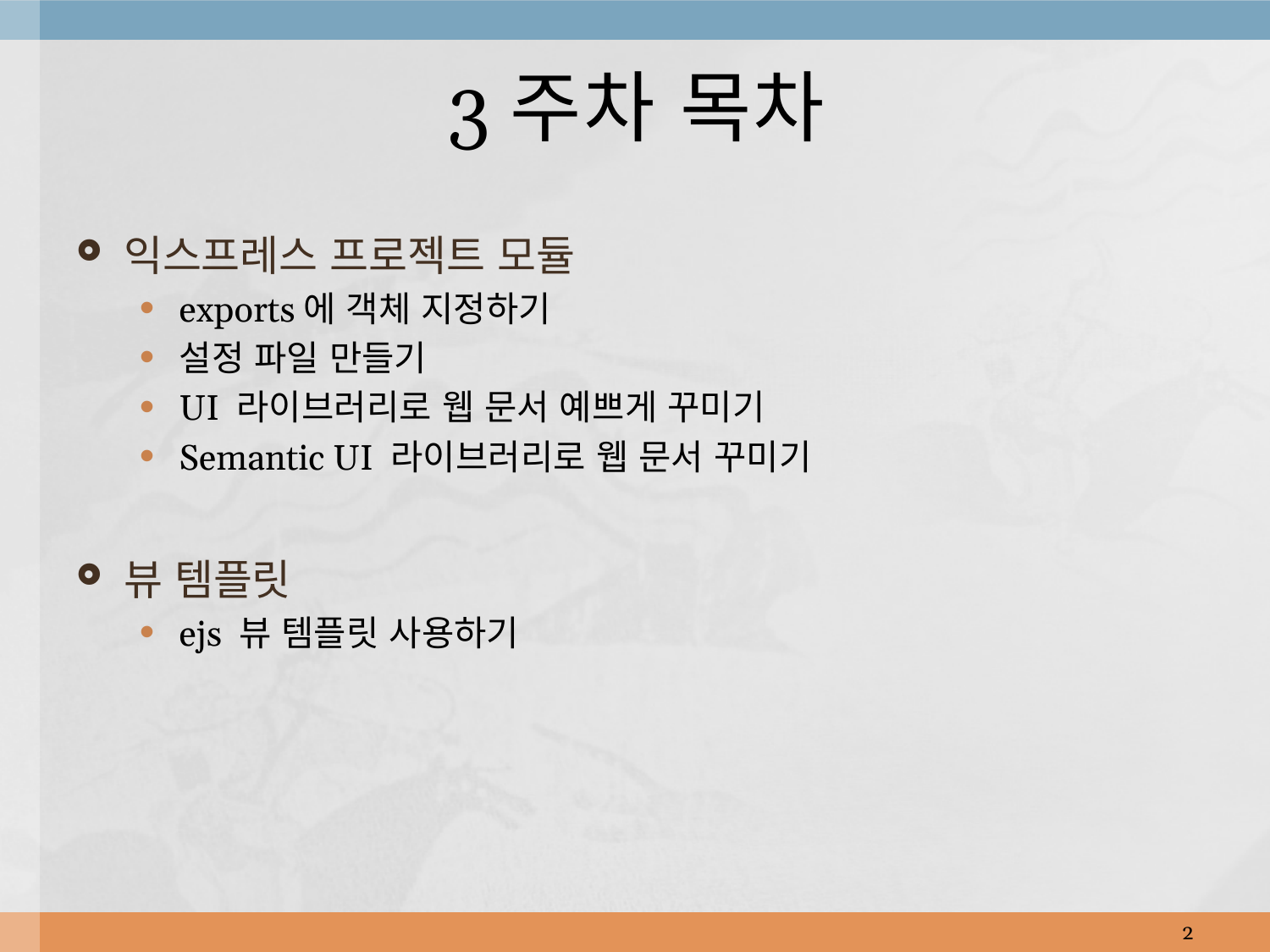

# 3주차 목차
익스프레스 프로젝트 모듈
exports에 객체 지정하기
설정 파일 만들기
UI 라이브러리로 웹 문서 예쁘게 꾸미기
Semantic UI 라이브러리로 웹 문서 꾸미기

뷰 템플릿
ejs 뷰 템플릿 사용하기
2